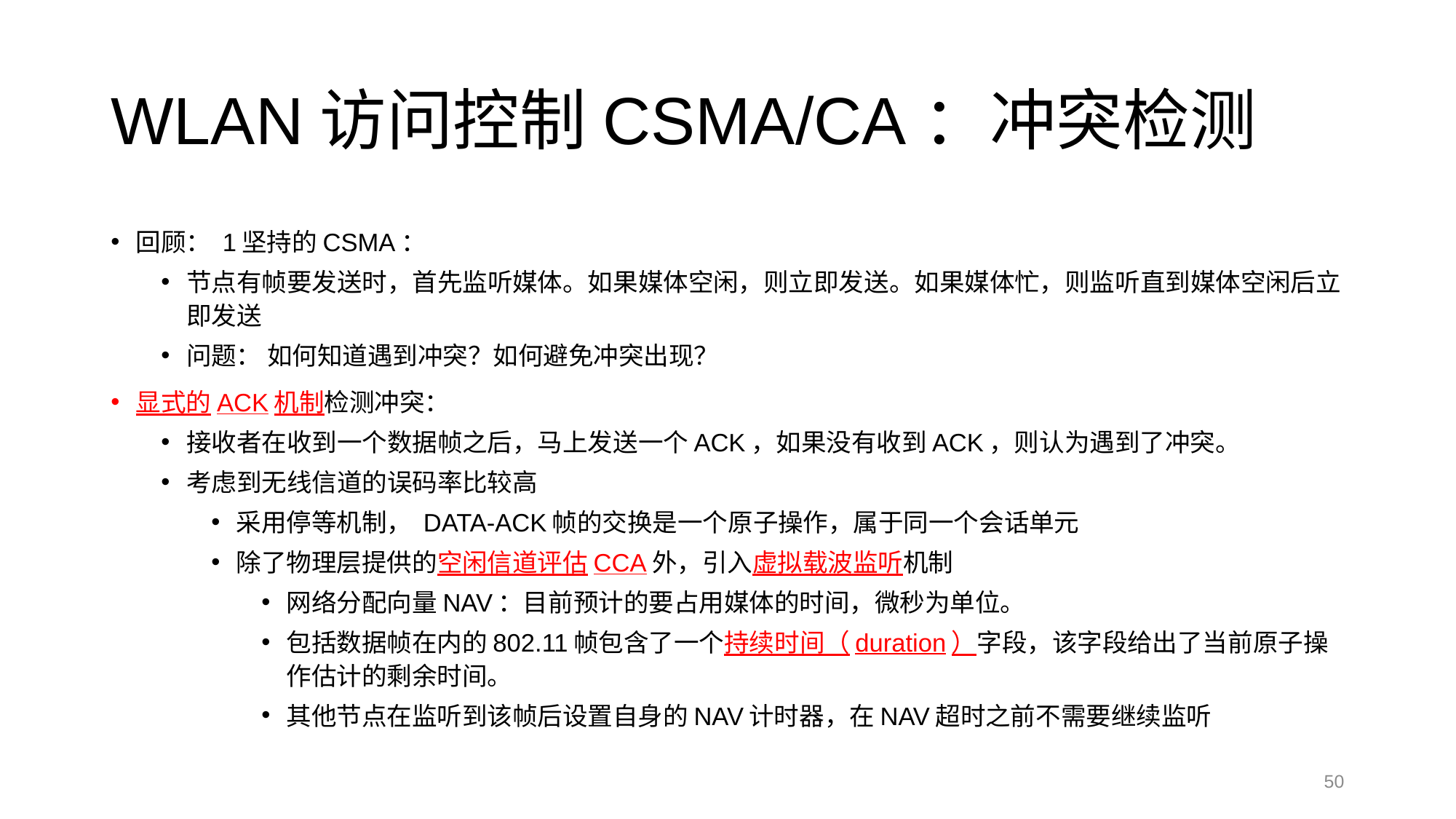

# WLAN访问控制CSMA/CA：冲突检测
回顾： 1坚持的CSMA：
节点有帧要发送时，首先监听媒体。如果媒体空闲，则立即发送。如果媒体忙，则监听直到媒体空闲后立即发送
问题： 如何知道遇到冲突？如何避免冲突出现？
显式的ACK机制检测冲突：
接收者在收到一个数据帧之后，马上发送一个ACK，如果没有收到ACK，则认为遇到了冲突。
考虑到无线信道的误码率比较高
采用停等机制， DATA-ACK帧的交换是一个原子操作，属于同一个会话单元
除了物理层提供的空闲信道评估CCA外，引入虚拟载波监听机制
网络分配向量NAV：目前预计的要占用媒体的时间，微秒为单位。
包括数据帧在内的802.11帧包含了一个持续时间（duration）字段，该字段给出了当前原子操作估计的剩余时间。
其他节点在监听到该帧后设置自身的NAV计时器，在NAV超时之前不需要继续监听

50